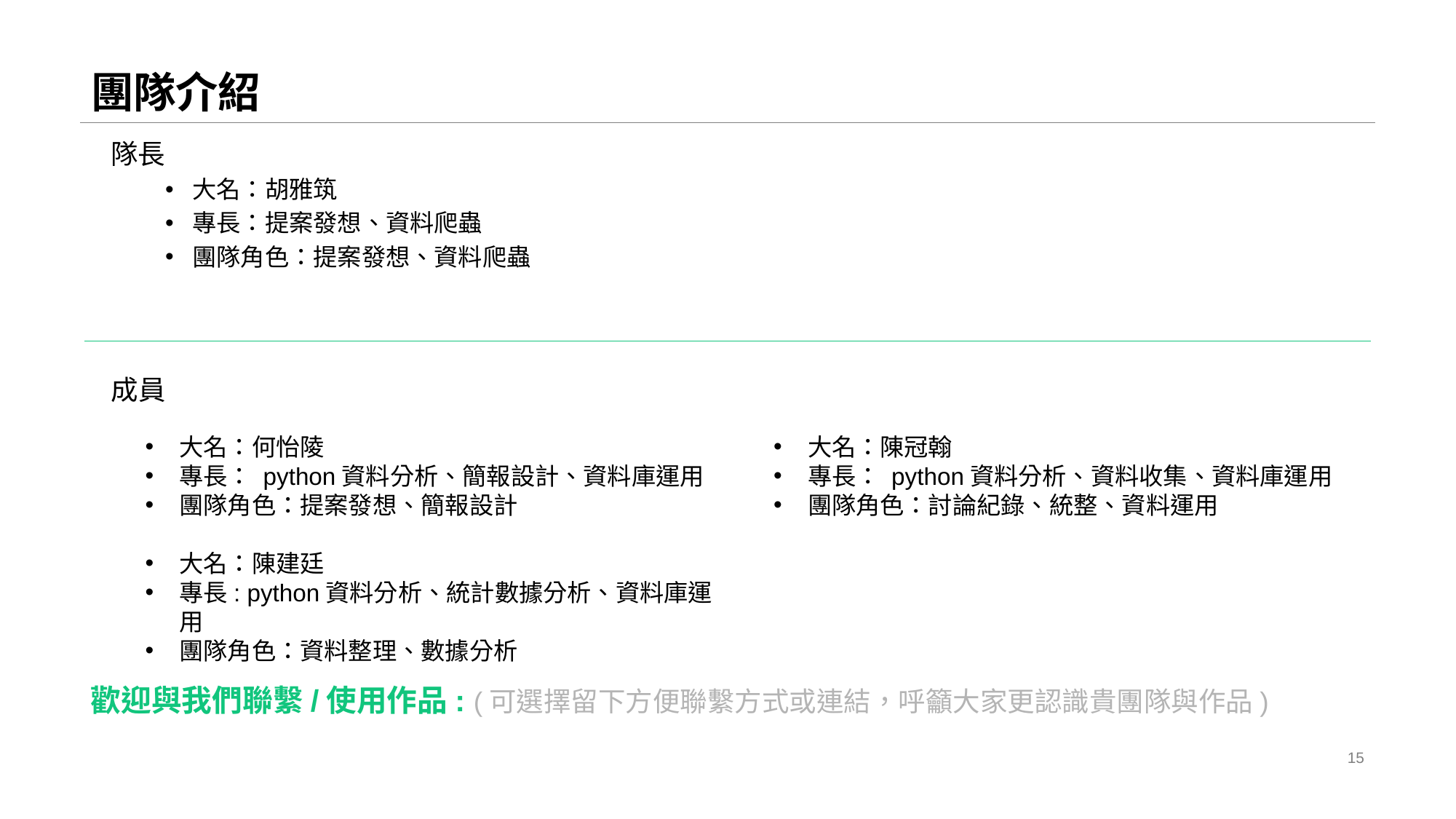

# 團隊介紹
隊長
大名：胡雅筑
專長：提案發想、資料爬蟲
團隊角色：提案發想、資料爬蟲

成員
大名：何怡陵
專長： python資料分析、簡報設計、資料庫運用
團隊角色：提案發想、簡報設計

大名：陳建廷
專長: python資料分析、統計數據分析、資料庫運用
團隊角色：資料整理、數據分析
大名：陳冠翰
專長： python資料分析、資料收集、資料庫運用
團隊角色：討論紀錄、統整、資料運用

歡迎與我們聯繫/使用作品: (可選擇留下方便聯繫方式或連結，呼籲大家更認識貴團隊與作品)
15